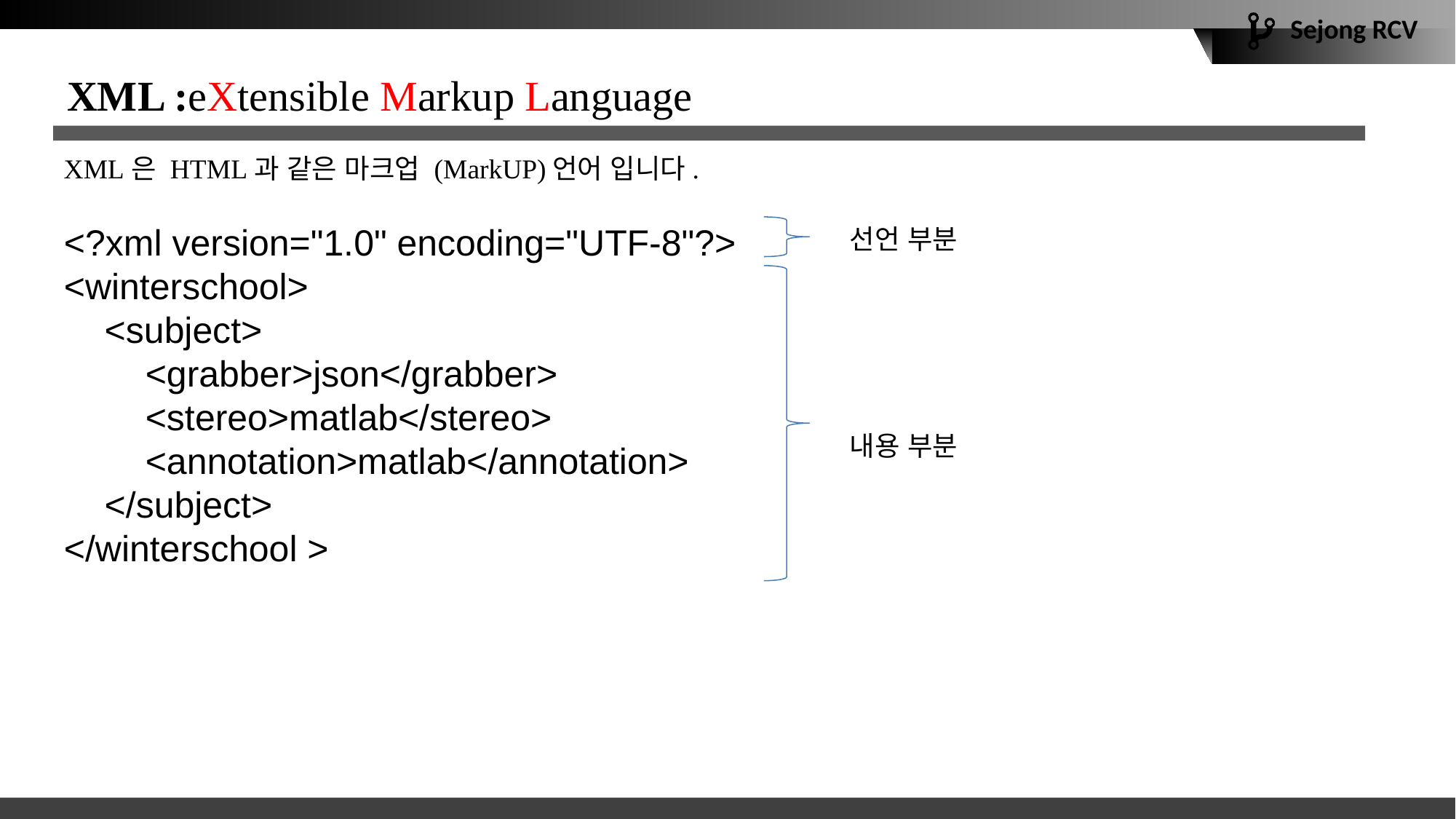

XML :eXtensible Markup Language

XML은 HTML과 같은 마크업 (MarkUP)언어 입니다.
<?xml version="1.0" encoding="UTF-8"?>
<winterschool>
    <subject>
        <grabber>json</grabber>
        <stereo>matlab</stereo>
        <annotation>matlab</annotation>
    </subject>
</winterschool >

선언 부분

내용 부분